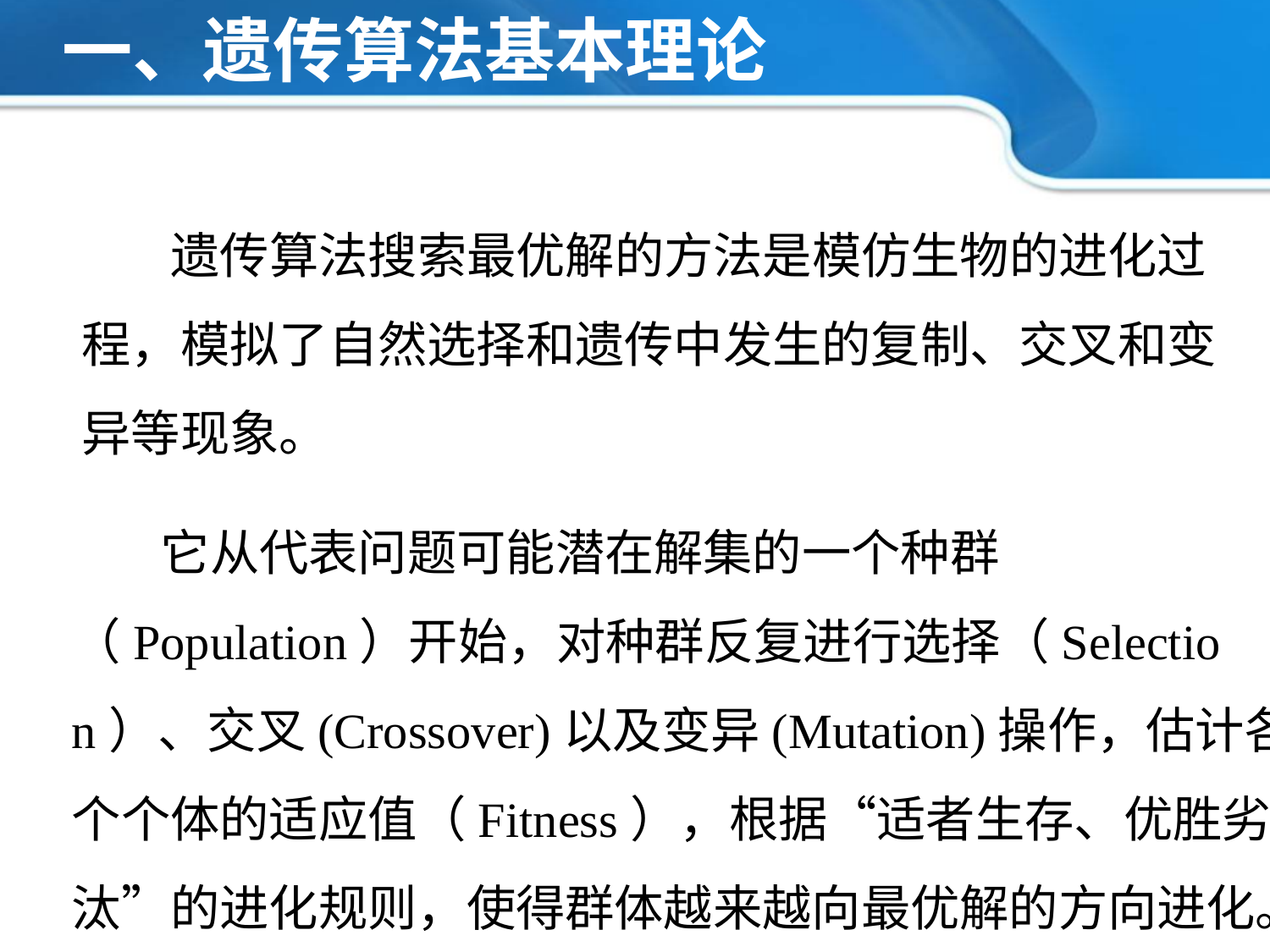

一、遗传算法基本理论
       遗传算法搜索最优解的方法是模仿生物的进化过程，模拟了自然选择和遗传中发生的复制、交叉和变异等现象。
       它从代表问题可能潜在解集的一个种群（Population）开始，对种群反复进行选择（Selection）、交叉(Crossover)以及变异(Mutation)操作，估计各个个体的适应值（Fitness），根据“适者生存、优胜劣汰”的进化规则，使得群体越来越向最优解的方向进化。